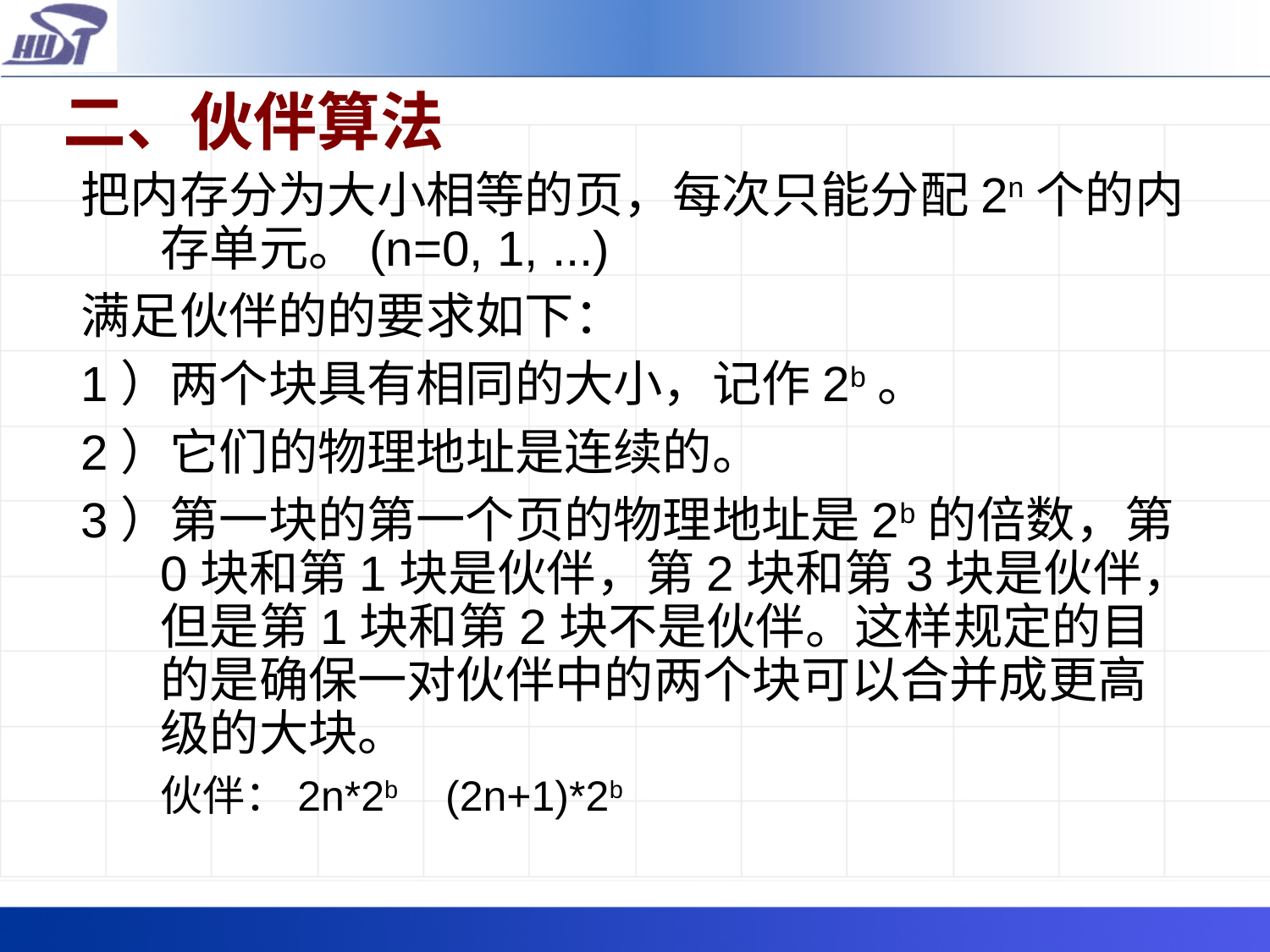

# 二、伙伴算法
把内存分为大小相等的页，每次只能分配2n个的内存单元。(n=0, 1, ...)
满足伙伴的的要求如下：
1）两个块具有相同的大小，记作2b。
2）它们的物理地址是连续的。
3）第一块的第一个页的物理地址是2b的倍数，第0块和第1块是伙伴，第2块和第3块是伙伴，但是第1块和第2块不是伙伴。这样规定的目的是确保一对伙伴中的两个块可以合并成更高级的大块。
	伙伴：2n*2b    (2n+1)*2b